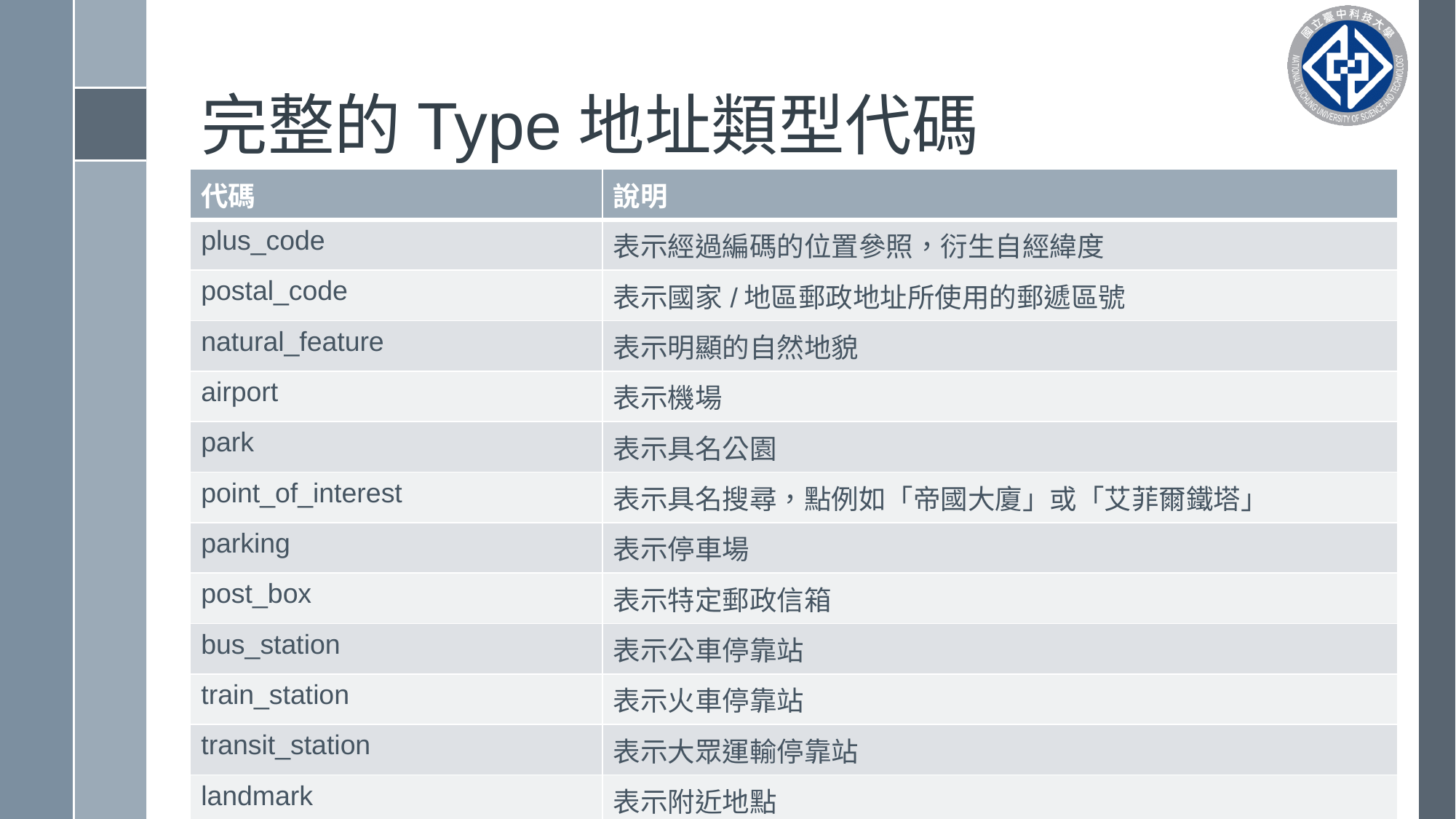

# 完整的Type地址類型代碼
| 代碼 | 說明 |
| --- | --- |
| plus\_code | 表示經過編碼的位置參照，衍生自經緯度 |
| postal\_code | 表示國家/地區郵政地址所使用的郵遞區號 |
| natural\_feature | 表示明顯的自然地貌 |
| airport | 表示機場 |
| park | 表示具名公園 |
| point\_of\_interest | 表示具名搜尋，點例如「帝國大廈」或「艾菲爾鐵塔」 |
| parking | 表示停車場 |
| post\_box | 表示特定郵政信箱 |
| bus\_station | 表示公車停靠站 |
| train\_station | 表示火車停靠站 |
| transit\_station | 表示大眾運輸停靠站 |
| landmark | 表示附近地點 |